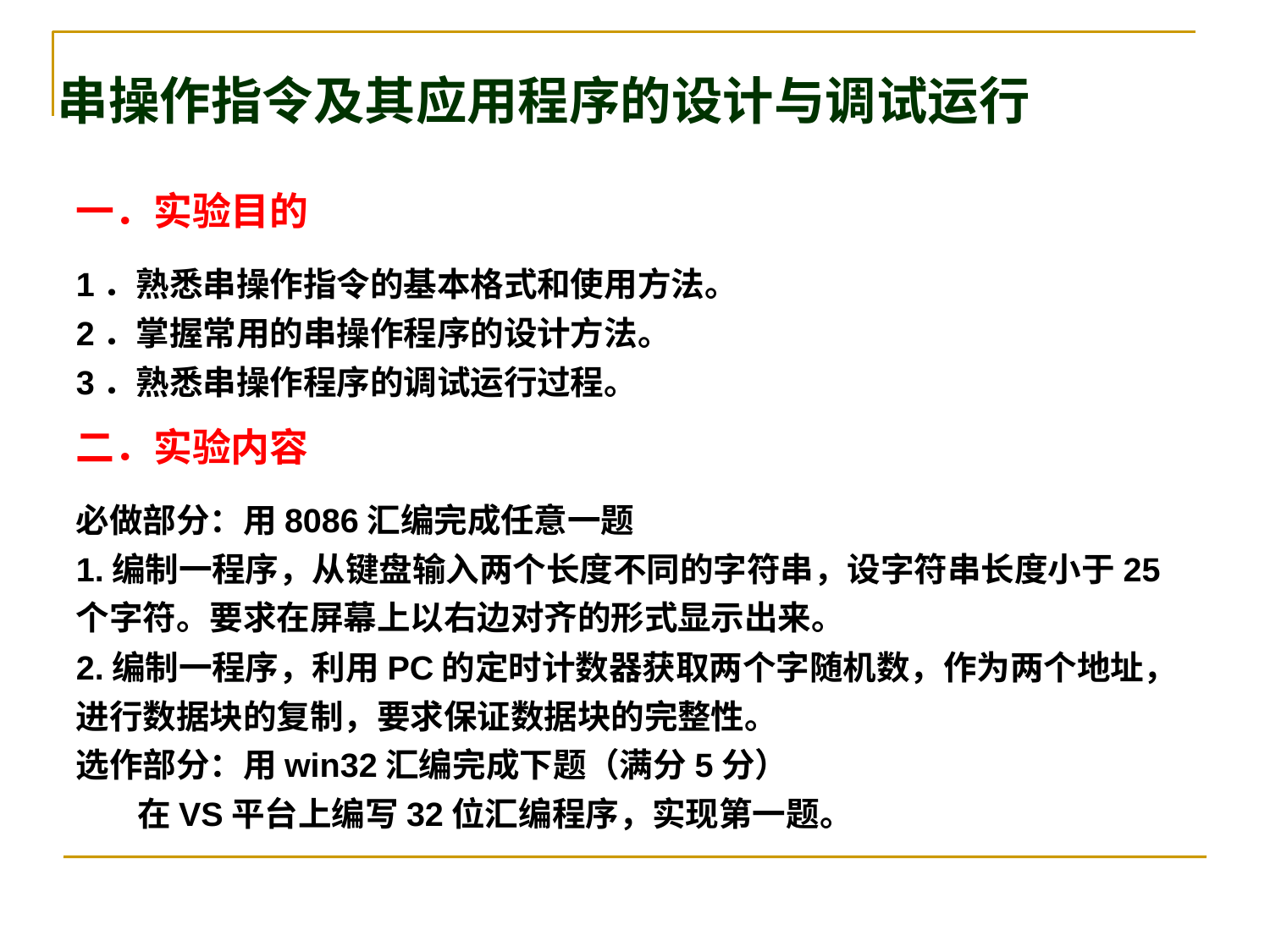

# 串操作指令及其应用程序的设计与调试运行
一．实验目的
1．熟悉串操作指令的基本格式和使用方法。
2．掌握常用的串操作程序的设计方法。
3．熟悉串操作程序的调试运行过程。
二．实验内容
必做部分：用8086汇编完成任意一题
1.编制一程序，从键盘输入两个长度不同的字符串，设字符串长度小于25个字符。要求在屏幕上以右边对齐的形式显示出来。
2.编制一程序，利用PC的定时计数器获取两个字随机数，作为两个地址，进行数据块的复制，要求保证数据块的完整性。
选作部分：用win32汇编完成下题（满分5分）
       在VS平台上编写32位汇编程序，实现第一题。